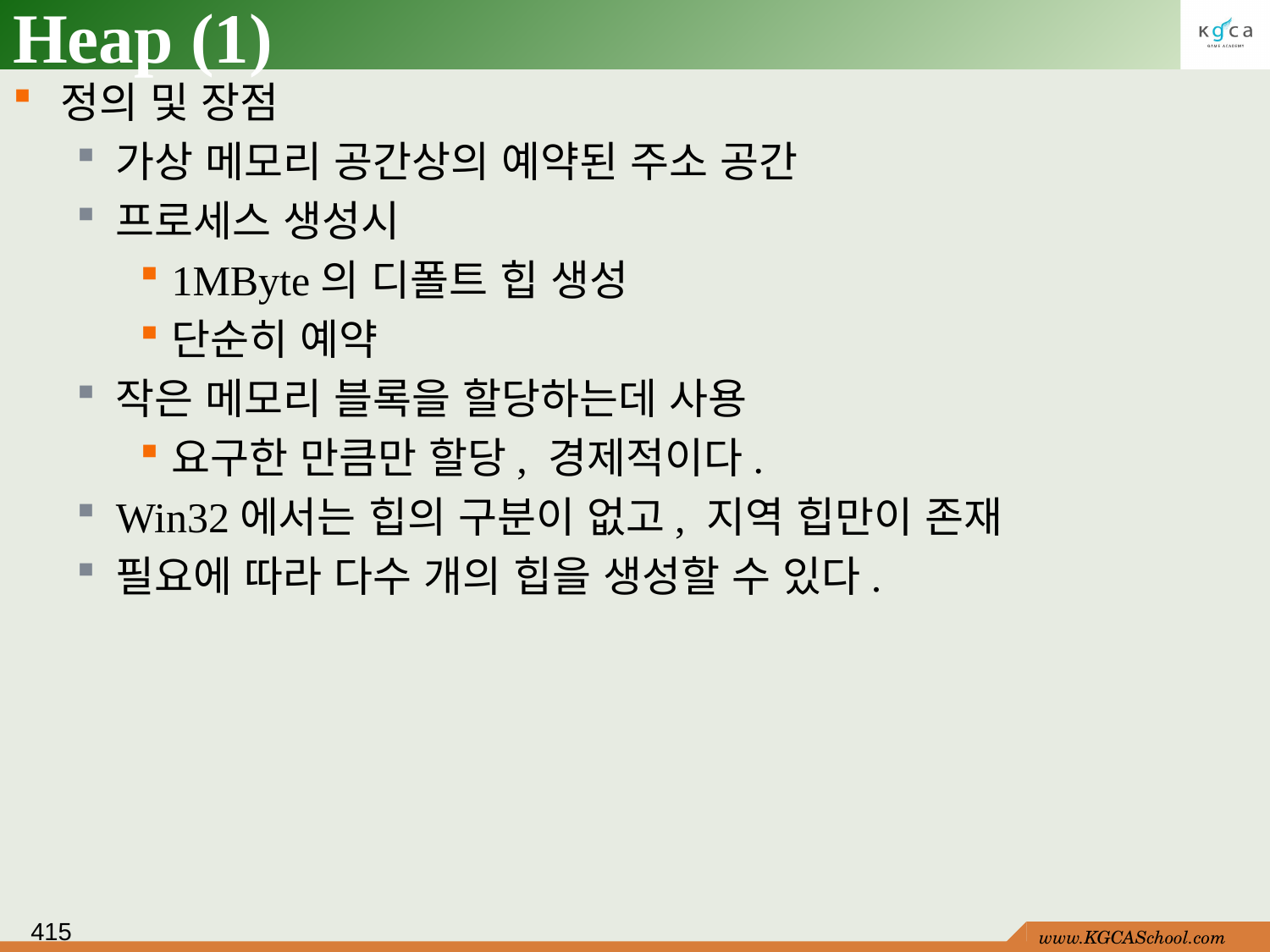

# Heap (1)
정의 및 장점
가상 메모리 공간상의 예약된 주소 공간
프로세스 생성시
1MByte의 디폴트 힙 생성
단순히 예약
작은 메모리 블록을 할당하는데 사용
요구한 만큼만 할당, 경제적이다.
Win32에서는 힙의 구분이 없고, 지역 힙만이 존재
필요에 따라 다수 개의 힙을 생성할 수 있다.
415